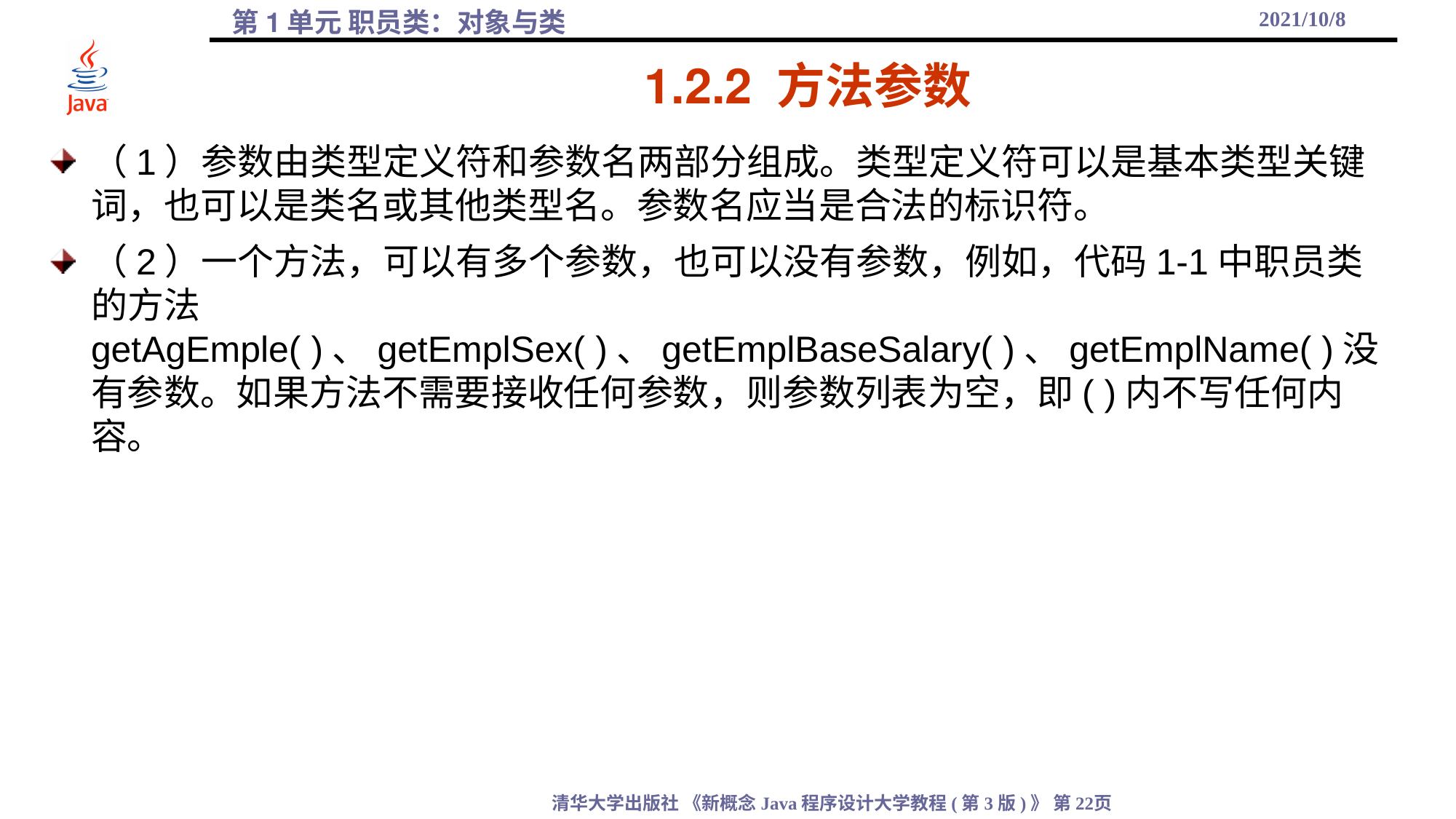

2021/10/8
# 1.2.2 方法参数
（1）参数由类型定义符和参数名两部分组成。类型定义符可以是基本类型关键词，也可以是类名或其他类型名。参数名应当是合法的标识符。
（2）一个方法，可以有多个参数，也可以没有参数，例如，代码1-1中职员类的方法getAgEmple( )、getEmplSex( )、getEmplBaseSalary( )、getEmplName( )没有参数。如果方法不需要接收任何参数，则参数列表为空，即( )内不写任何内容。